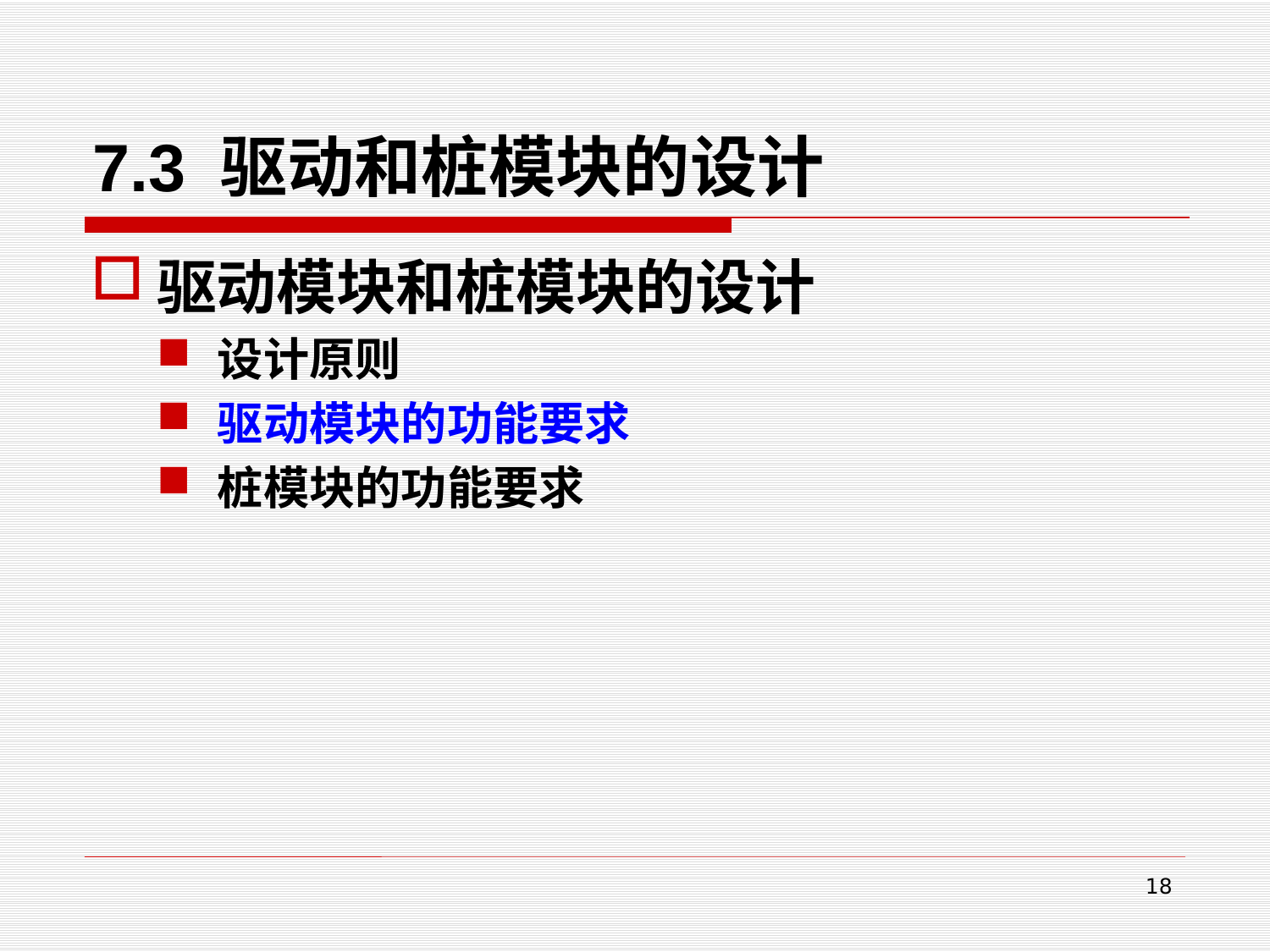

# 7.3 驱动和桩模块的设计
驱动模块和桩模块的设计
设计原则
驱动模块的功能要求
桩模块的功能要求
18